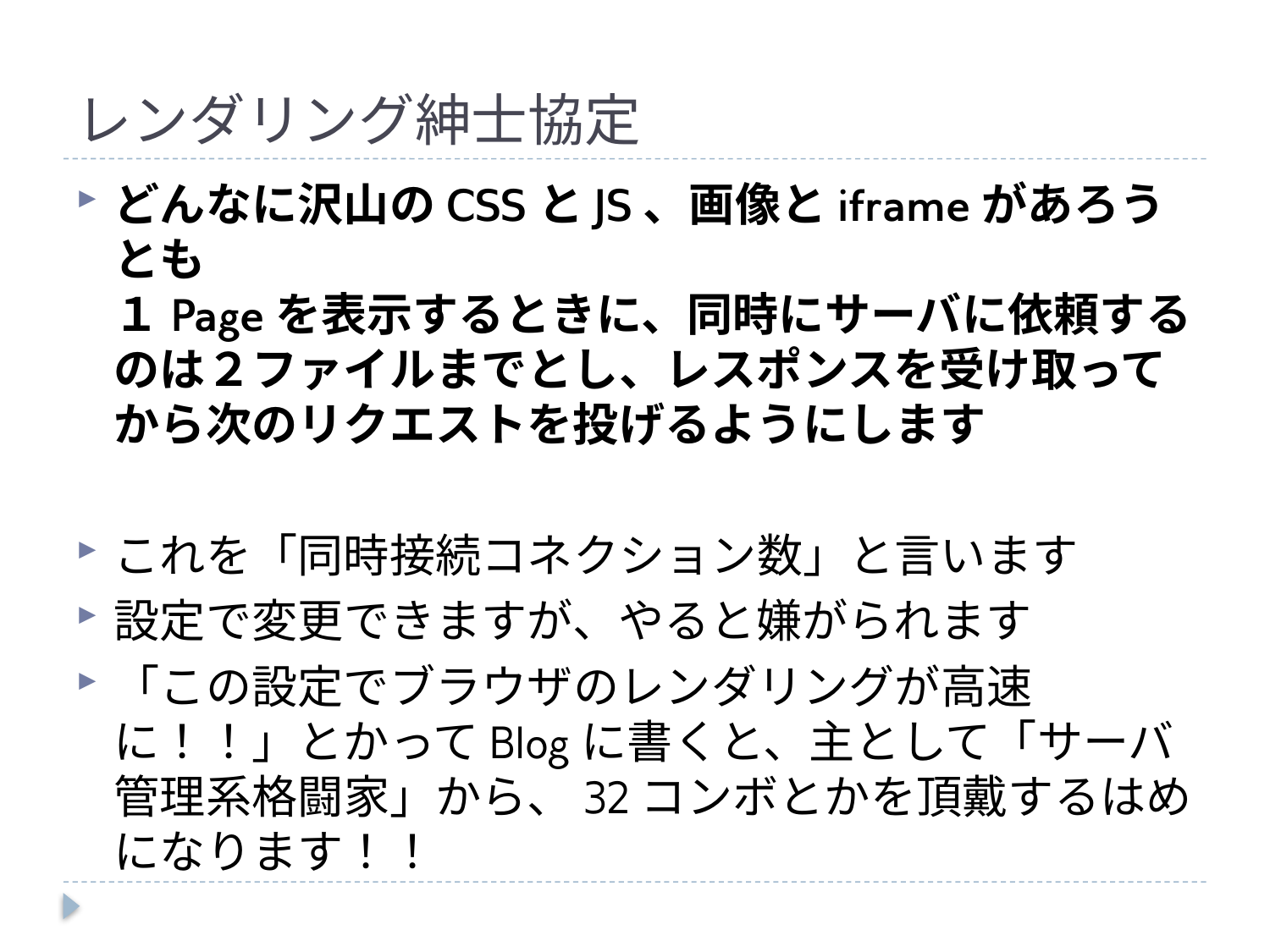

# レンダリング紳士協定
どんなに沢山のCSSとJS、画像とiframeがあろうとも
１Pageを表示するときに、同時にサーバに依頼するのは２ファイルまでとし、レスポンスを受け取ってから次のリクエストを投げるようにします

これを「同時接続コネクション数」と言います
設定で変更できますが、やると嫌がられます
「この設定でブラウザのレンダリングが高速に！！」とかってBlogに書くと、主として「サーバ管理系格闘家」から、32コンボとかを頂戴するはめになります！！